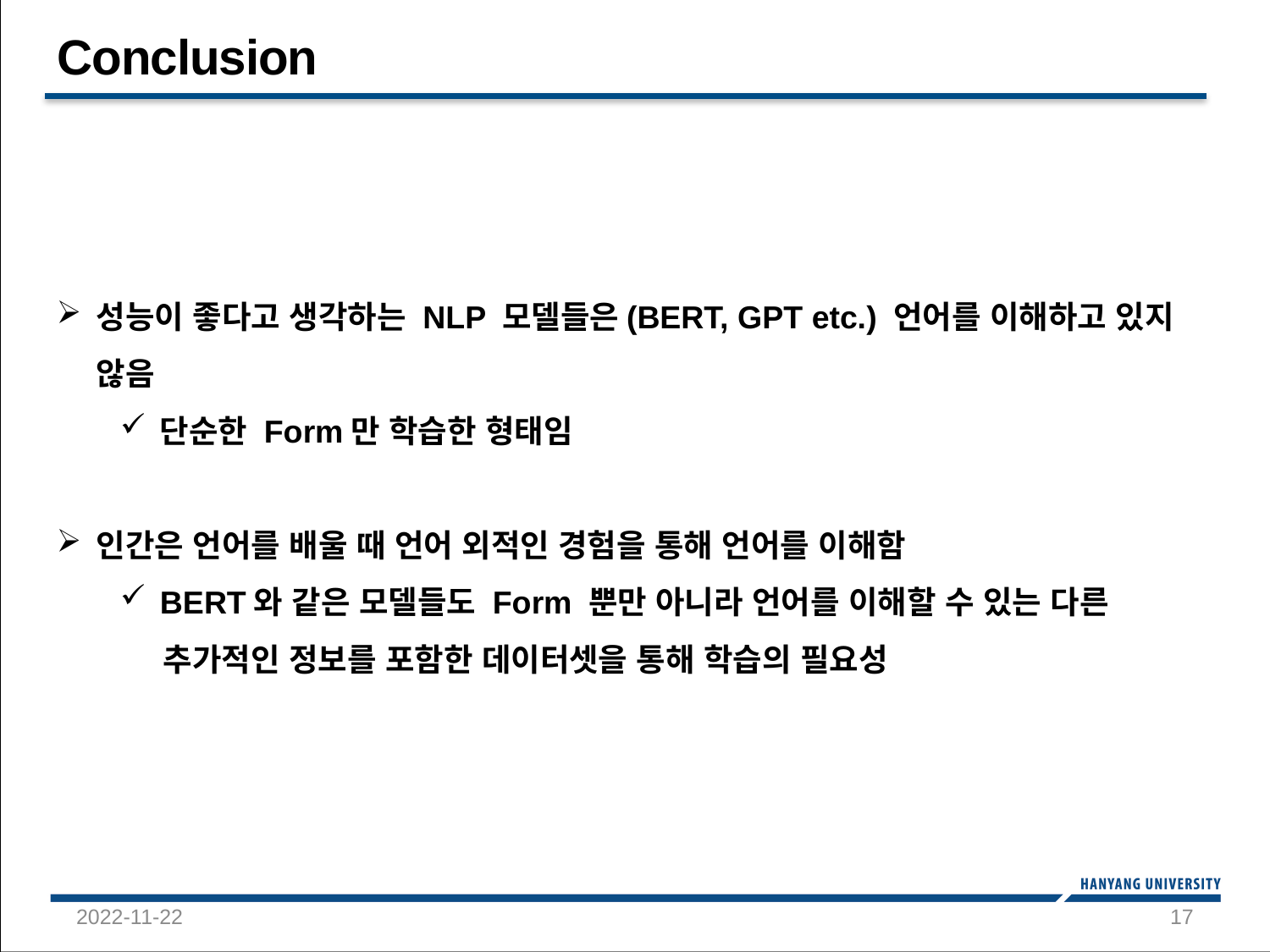

Conclusion
성능이 좋다고 생각하는 NLP 모델들은(BERT, GPT etc.) 언어를 이해하고 있지 않음
단순한 Form만 학습한 형태임

인간은 언어를 배울 때 언어 외적인 경험을 통해 언어를 이해함
BERT와 같은 모델들도 Form 뿐만 아니라 언어를 이해할 수 있는 다른
    추가적인 정보를 포함한 데이터셋을 통해 학습의 필요성
17
2022-11-22